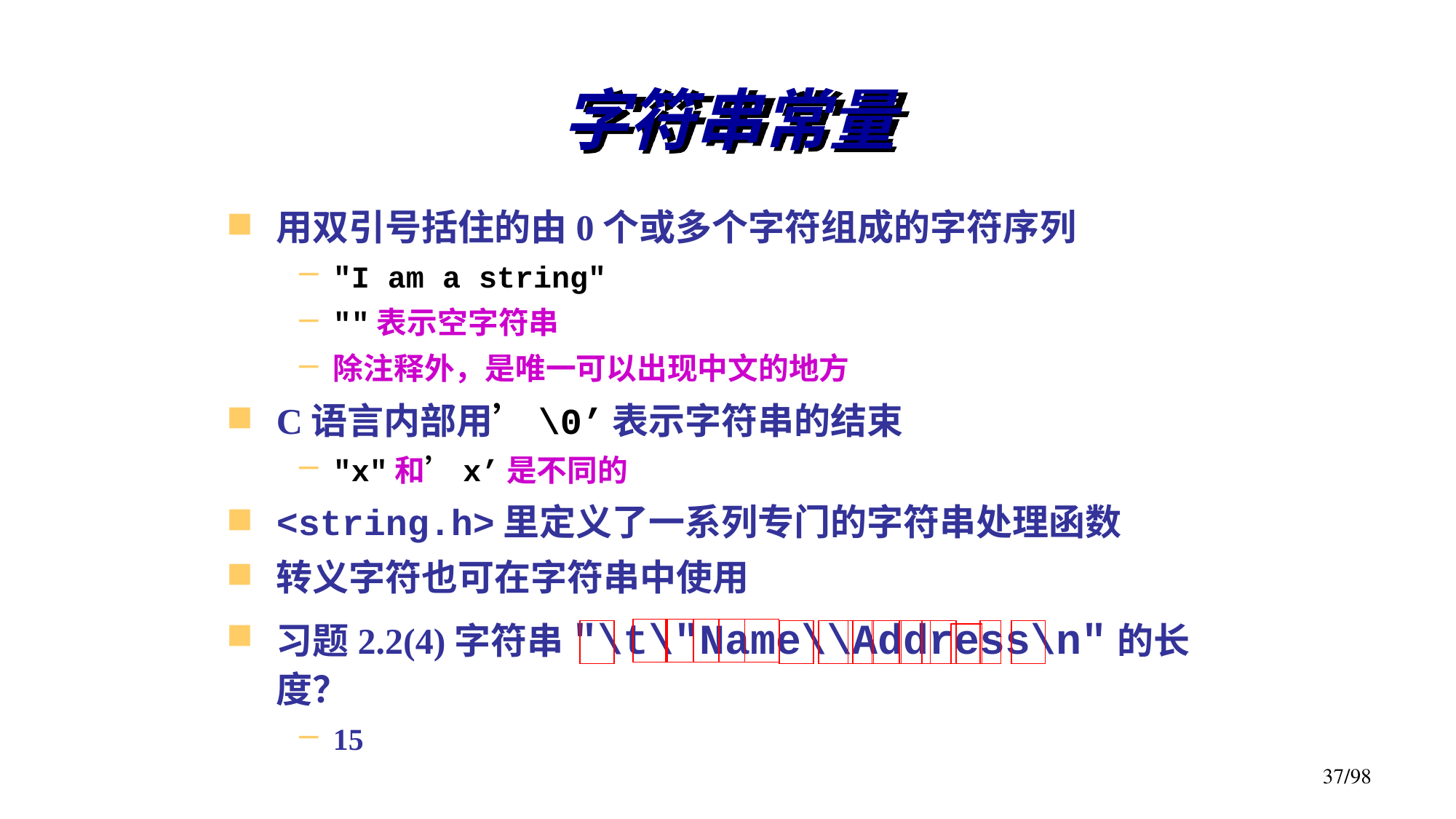

# 字符串常量
用双引号括住的由0个或多个字符组成的字符序列
"I am a string"
""表示空字符串
除注释外，是唯一可以出现中文的地方
C语言内部用’\0’表示字符串的结束
"x"和’x’是不同的
<string.h>里定义了一系列专门的字符串处理函数
转义字符也可在字符串中使用
习题2.2(4)字符串"\t\"Name\\Address\n"的长度？
15